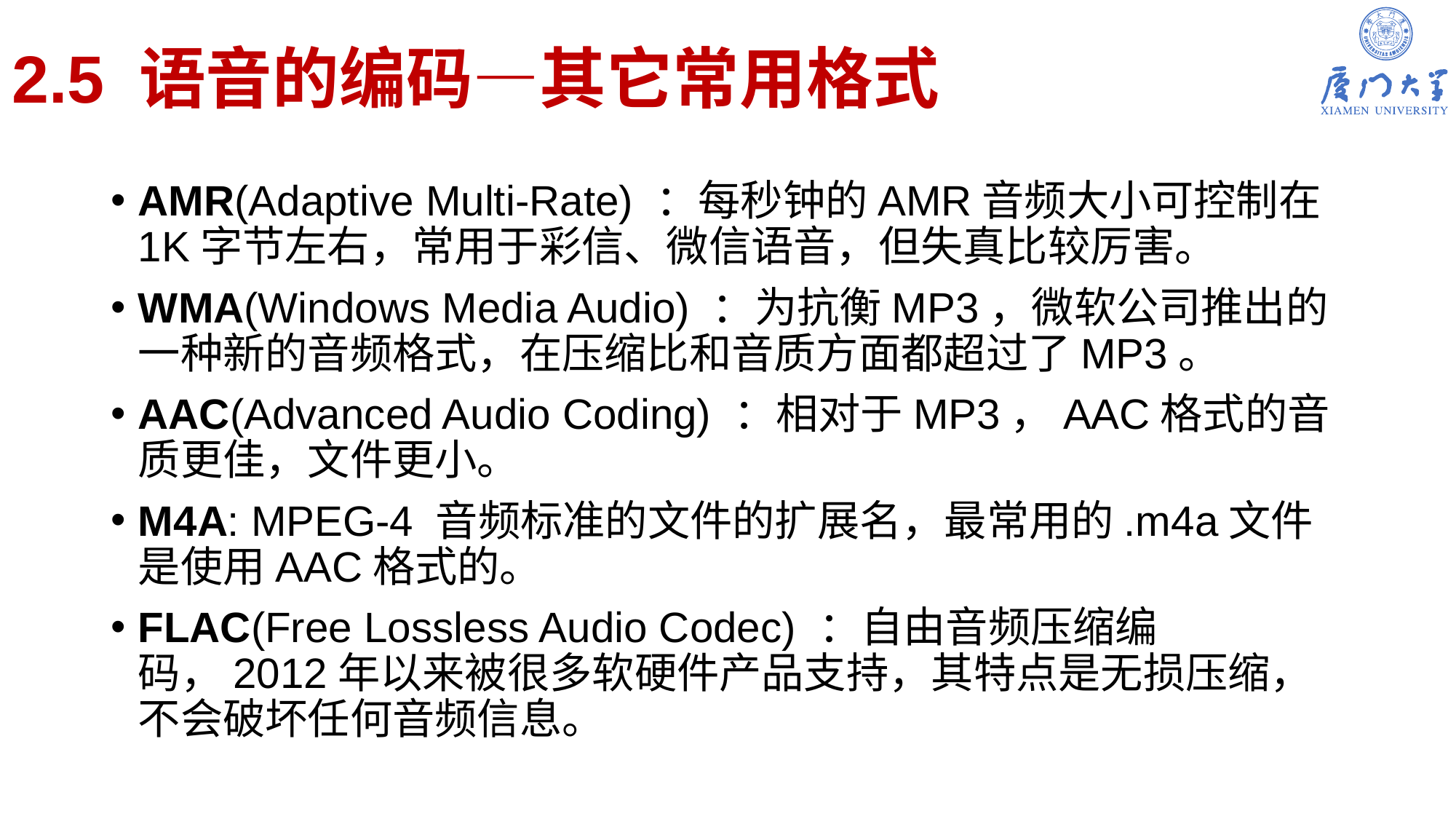

# 2.5 语音的编码—其它常用格式
AMR(Adaptive Multi-Rate) ：每秒钟的AMR音频大小可控制在1K字节左右，常用于彩信、微信语音，但失真比较厉害。
WMA(Windows Media Audio) ：为抗衡MP3，微软公司推出的一种新的音频格式，在压缩比和音质方面都超过了MP3。
AAC(Advanced Audio Coding) ：相对于MP3，AAC格式的音质更佳，文件更小。
M4A: MPEG-4 音频标准的文件的扩展名，最常用的.m4a文件是使用AAC格式的。
FLAC(Free Lossless Audio Codec) ：自由音频压缩编码，2012年以来被很多软硬件产品支持，其特点是无损压缩，不会破坏任何音频信息。